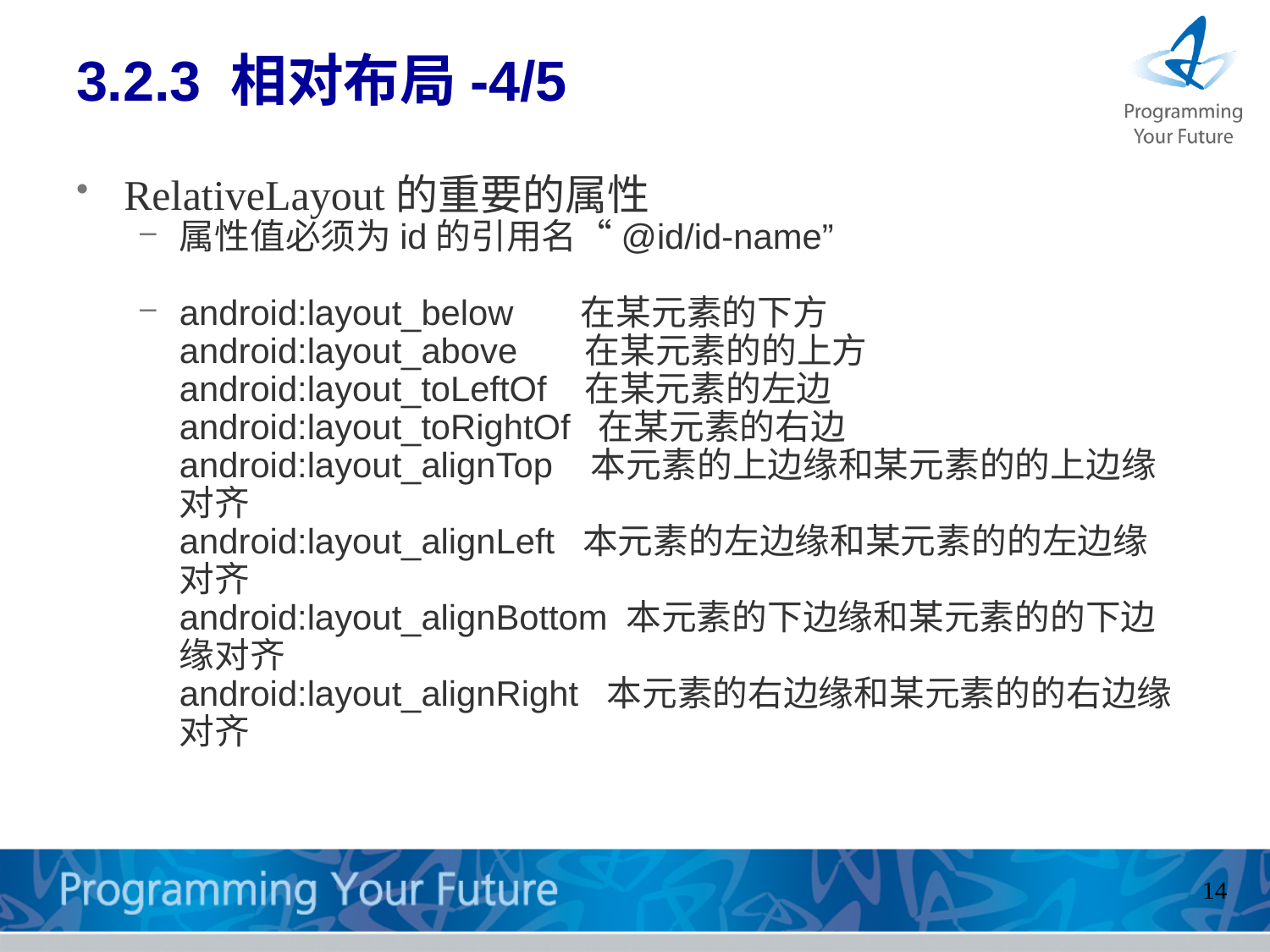

# 3.2.3 相对布局-4/5
RelativeLayout的重要的属性
属性值必须为id的引用名“@id/id-name”

android:layout_below      在某元素的下方
android:layout_above      在某元素的的上方
android:layout_toLeftOf   在某元素的左边
android:layout_toRightOf  在某元素的右边
android:layout_alignTop   本元素的上边缘和某元素的的上边缘对齐
android:layout_alignLeft  本元素的左边缘和某元素的的左边缘对齐
android:layout_alignBottom 本元素的下边缘和某元素的的下边缘对齐
android:layout_alignRight  本元素的右边缘和某元素的的右边缘对齐